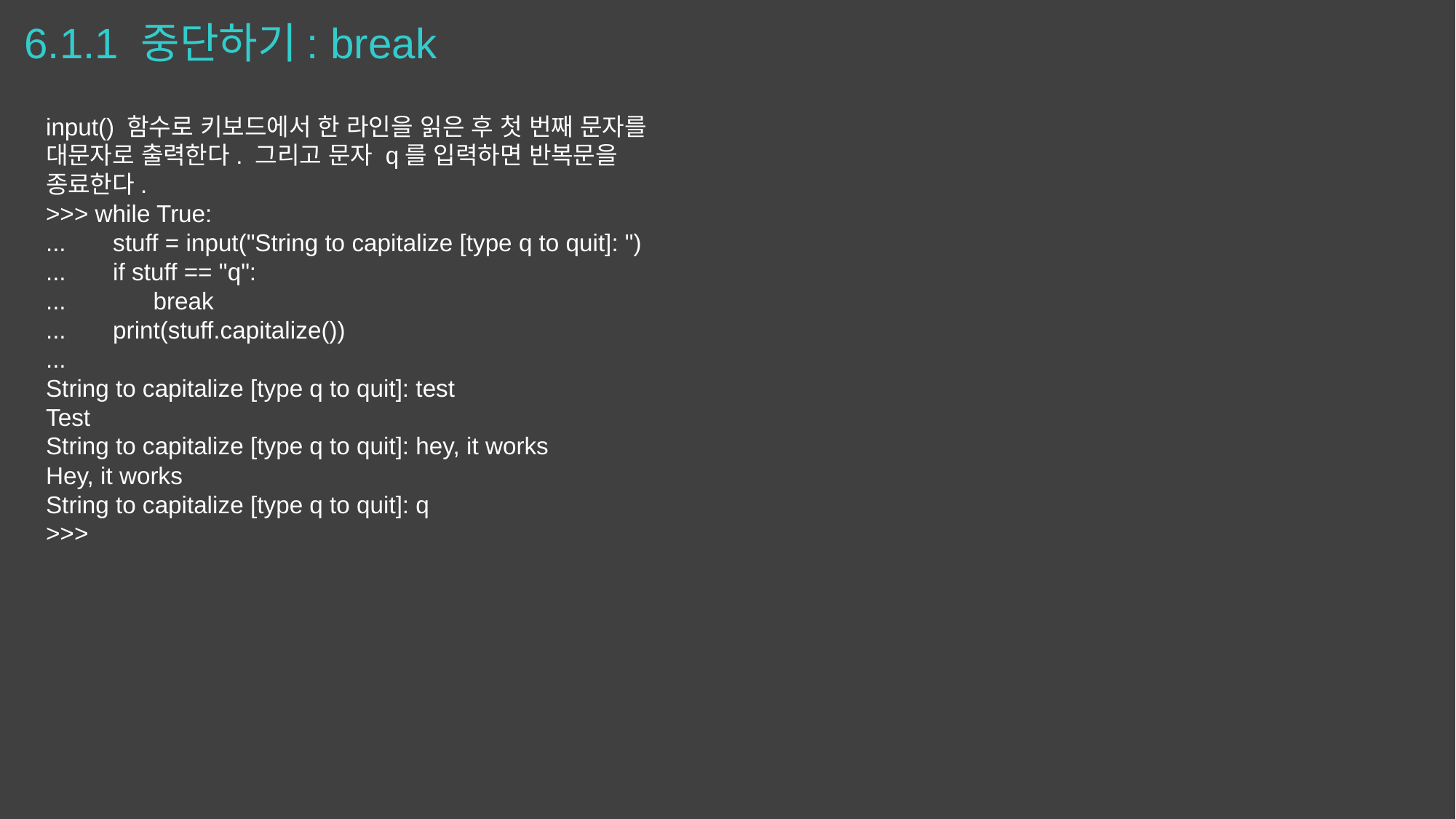

# 6.1.1 중단하기: break
input() 함수로 키보드에서 한 라인을 읽은 후 첫 번째 문자를 대문자로 출력한다. 그리고 문자 q를 입력하면 반복문을 종료한다.
>>> while True:
...       stuff = input("String to capitalize [type q to quit]: ")
...       if stuff == "q":
...             break
...       print(stuff.capitalize())
...
String to capitalize [type q to quit]: test
Test
String to capitalize [type q to quit]: hey, it works
Hey, it works
String to capitalize [type q to quit]: q
>>>